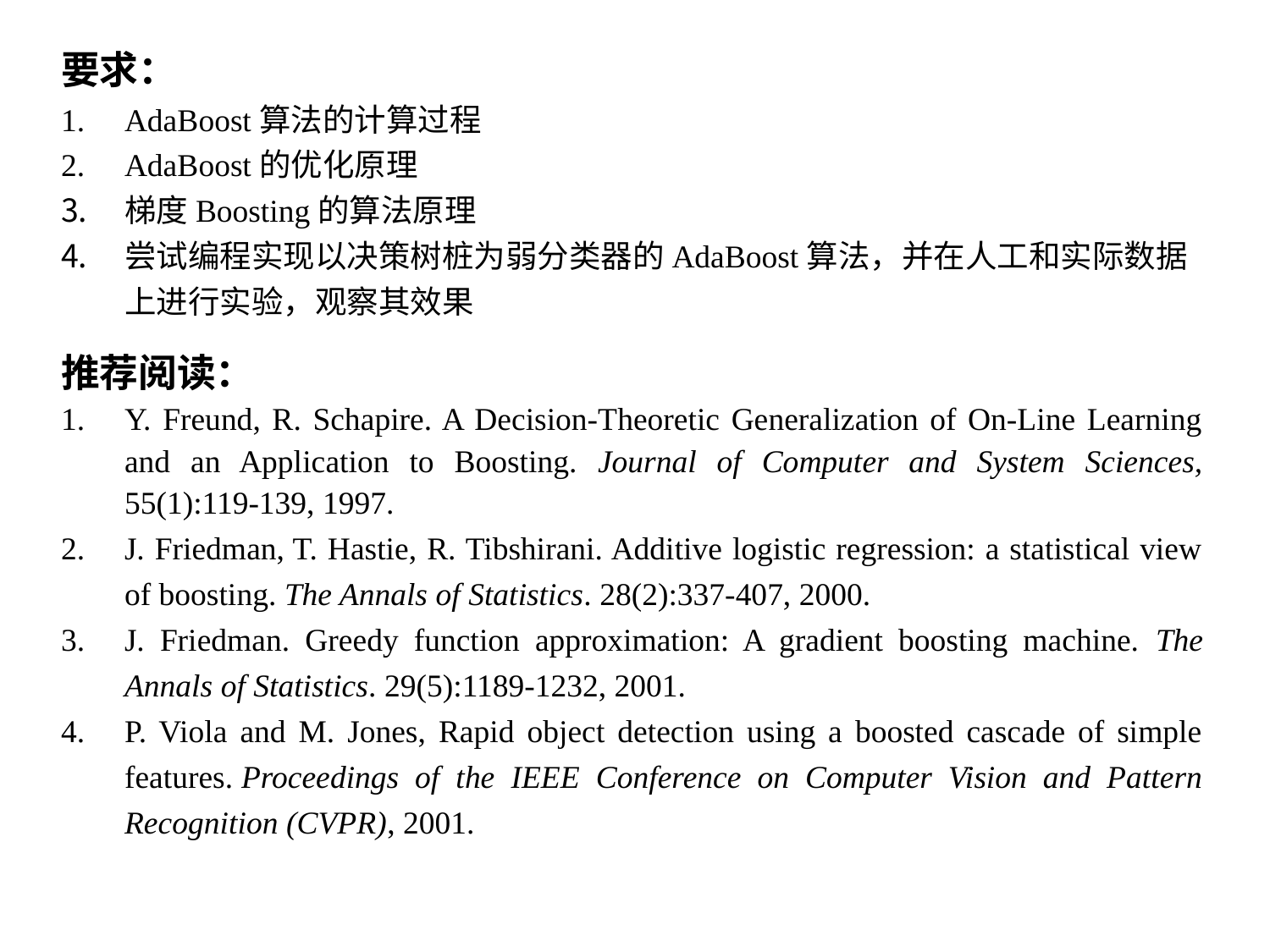

要求：
AdaBoost算法的计算过程
AdaBoost的优化原理
梯度Boosting的算法原理
尝试编程实现以决策树桩为弱分类器的AdaBoost算法，并在人工和实际数据上进行实验，观察其效果
推荐阅读：
Y. Freund, R. Schapire. A Decision-Theoretic Generalization of On-Line Learning and an Application to Boosting. Journal of Computer and System Sciences, 55(1):119-139, 1997.
J. Friedman, T. Hastie, R. Tibshirani. Additive logistic regression: a statistical view of boosting. The Annals of Statistics. 28(2):337-407, 2000.
J. Friedman. Greedy function approximation: A gradient boosting machine. The Annals of Statistics. 29(5):1189-1232, 2001.
P. Viola and M. Jones, Rapid object detection using a boosted cascade of simple features. Proceedings of the IEEE Conference on Computer Vision and Pattern Recognition (CVPR), 2001.